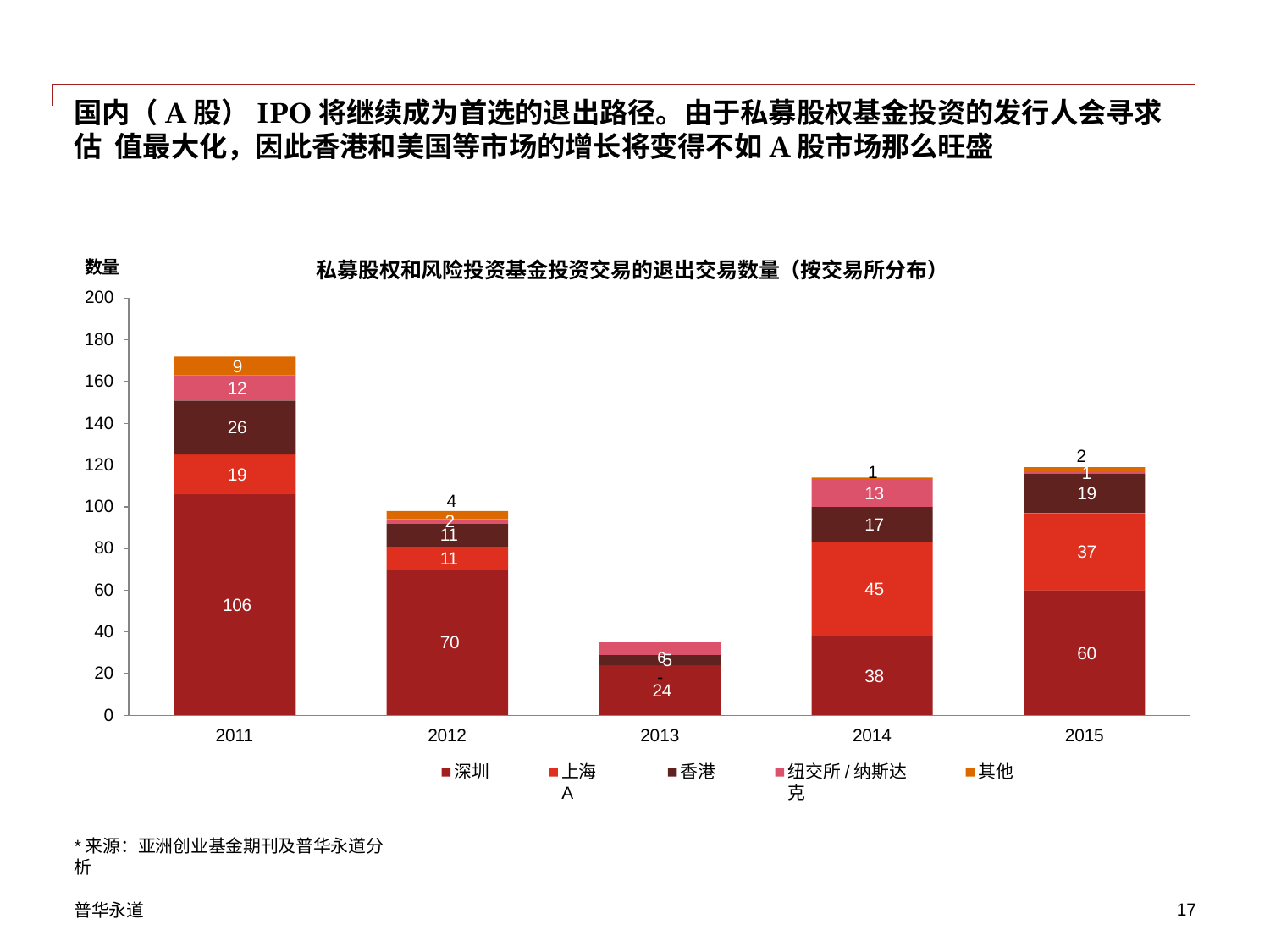

国内（A股）IPO将继续成为首选的退出路径。由于私募股权基金投资的发行人会寻求估  值最大化，因此香港和美国等市场的增长将变得不如A股市场那么旺盛
数量
200
私募股权和风险投资基金投资交易的退出交易数量（按交易所分布）

180

9

160

12

140
26

2
1
120

1
19

13
19
4

100

2

17

11
80
37

11

45
60

106
40
70
6-

60

5

20
38

24
0

2011
2012
深圳
2013
2014
纽交所/纳斯达克
2015
上海A
香港
其他

*来源：亚洲创业基金期刊及普华永道分析
普华永道
17